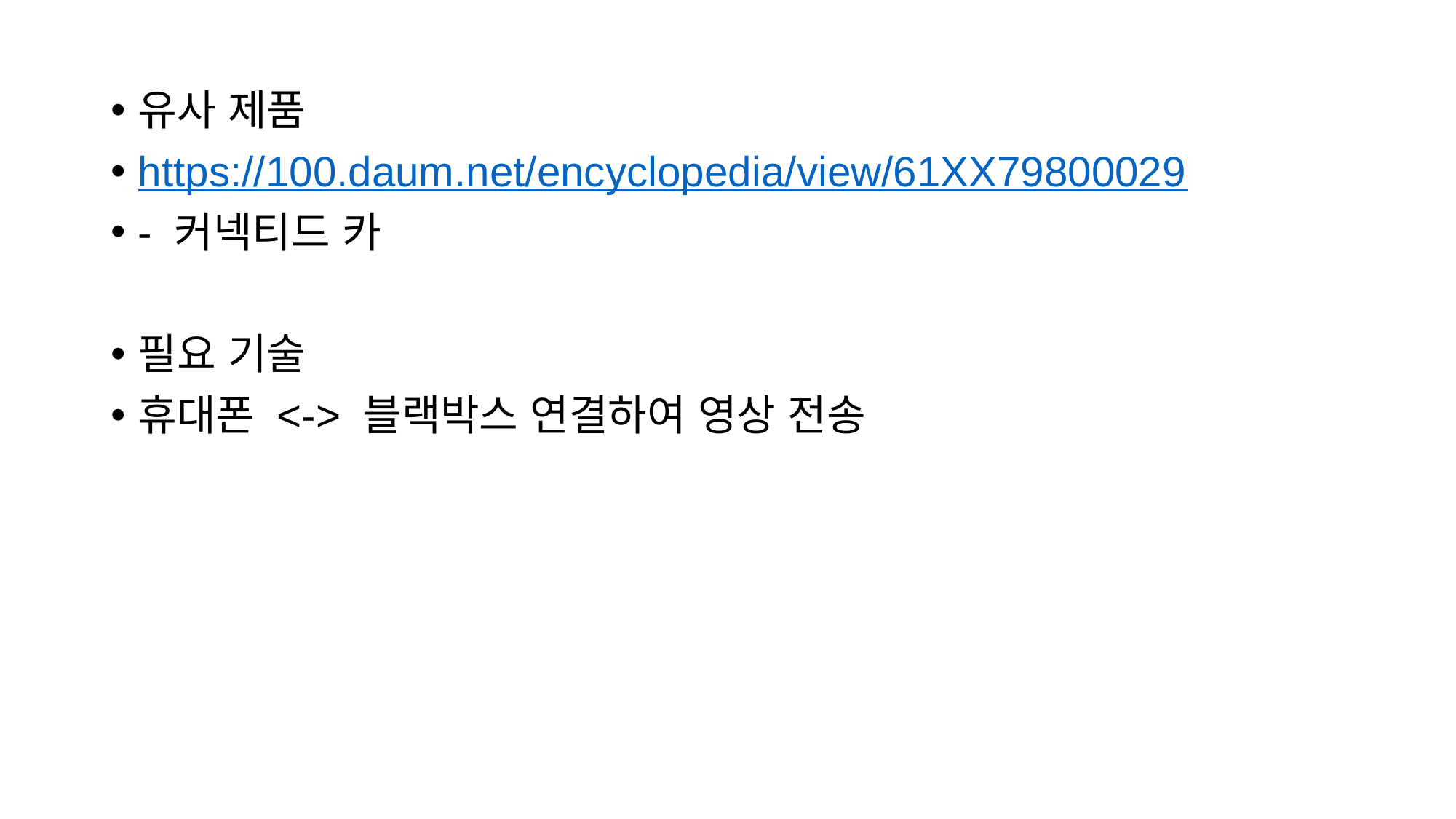

유사 제품
https://100.daum.net/encyclopedia/view/61XX79800029
- 커넥티드 카

필요 기술
휴대폰 <-> 블랙박스 연결하여 영상 전송